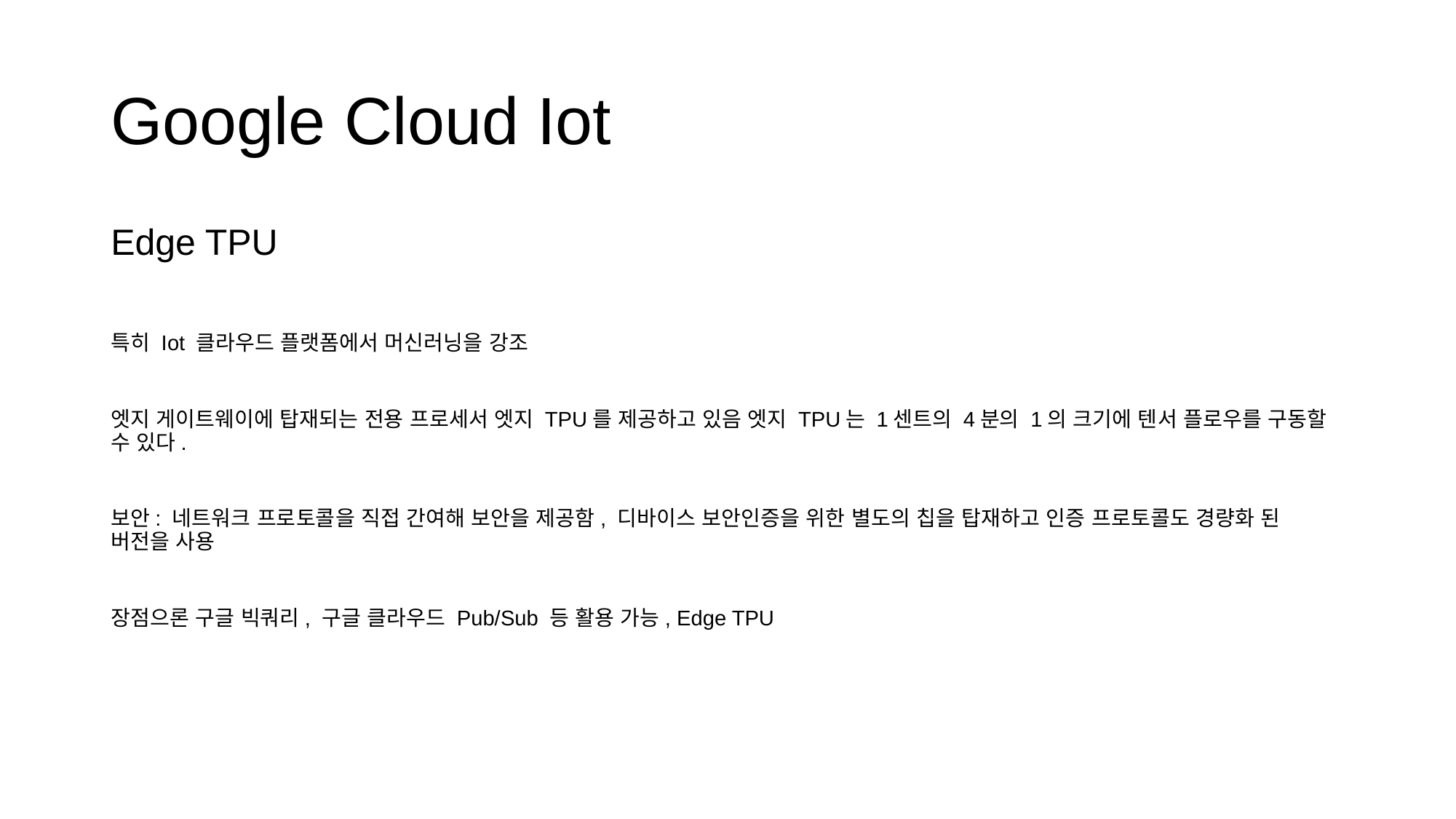

# Google Cloud Iot
Edge TPU

특히 Iot 클라우드 플랫폼에서 머신러닝을 강조

엣지 게이트웨이에 탑재되는 전용 프로세서 엣지 TPU를 제공하고 있음 엣지 TPU는 1센트의 4분의 1의 크기에 텐서 플로우를 구동할 수 있다.

보안: 네트워크 프로토콜을 직접 간여해 보안을 제공함, 디바이스 보안인증을 위한 별도의 칩을 탑재하고 인증 프로토콜도 경량화 된 버전을 사용

장점으론 구글 빅쿼리, 구글 클라우드 Pub/Sub 등 활용 가능, Edge TPU